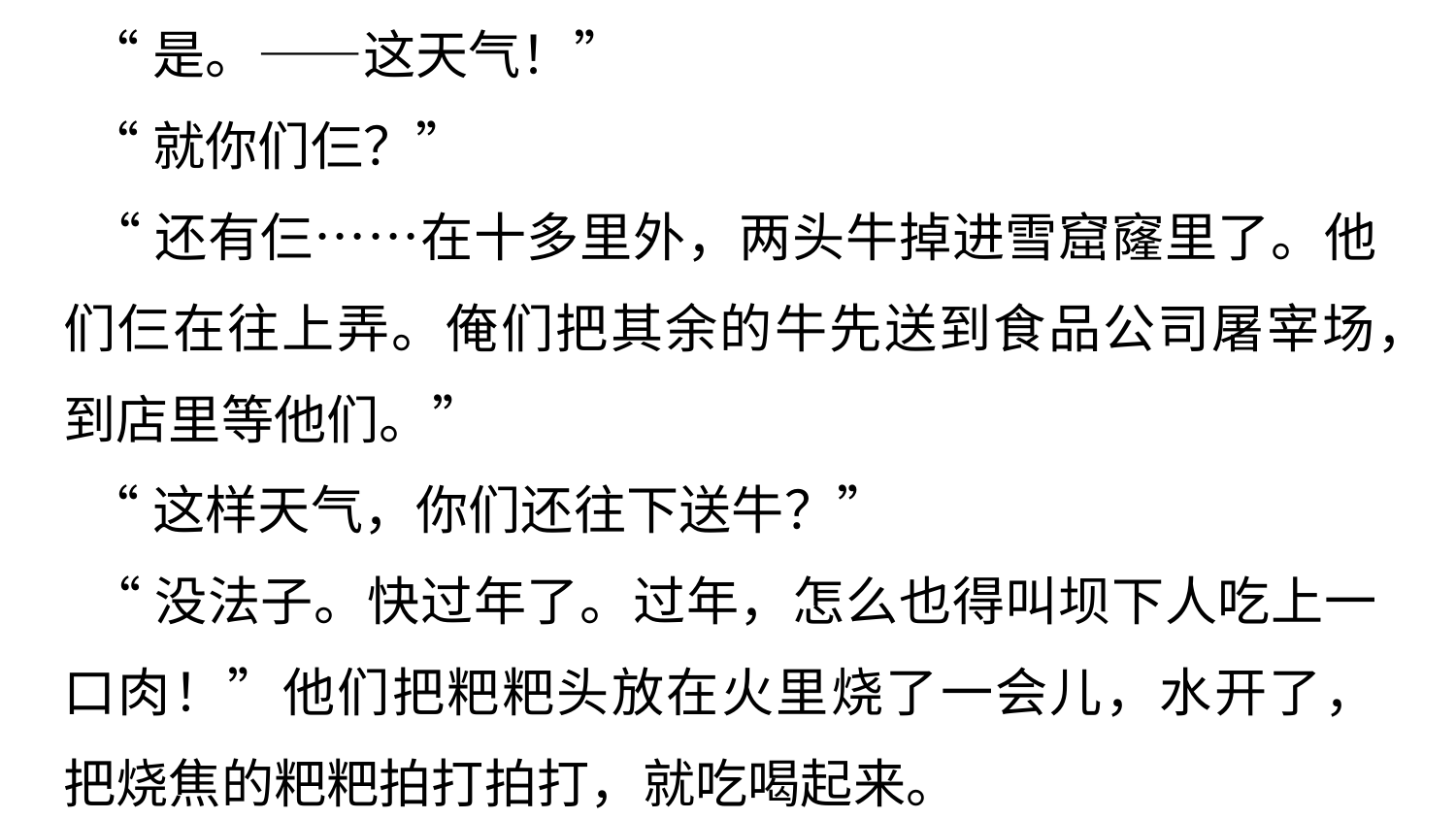

“是。——这天气！”
  “就你们仨？”
  “还有仨……在十多里外，两头牛掉进雪窟窿里了。他们仨在往上弄。俺们把其余的牛先送到食品公司屠宰场，到店里等他们。”
  “这样天气，你们还往下送牛？”
  “没法子。快过年了。过年，怎么也得叫坝下人吃上一口肉！”他们把粑粑头放在火里烧了一会儿，水开了，把烧焦的粑粑拍打拍打，就吃喝起来。